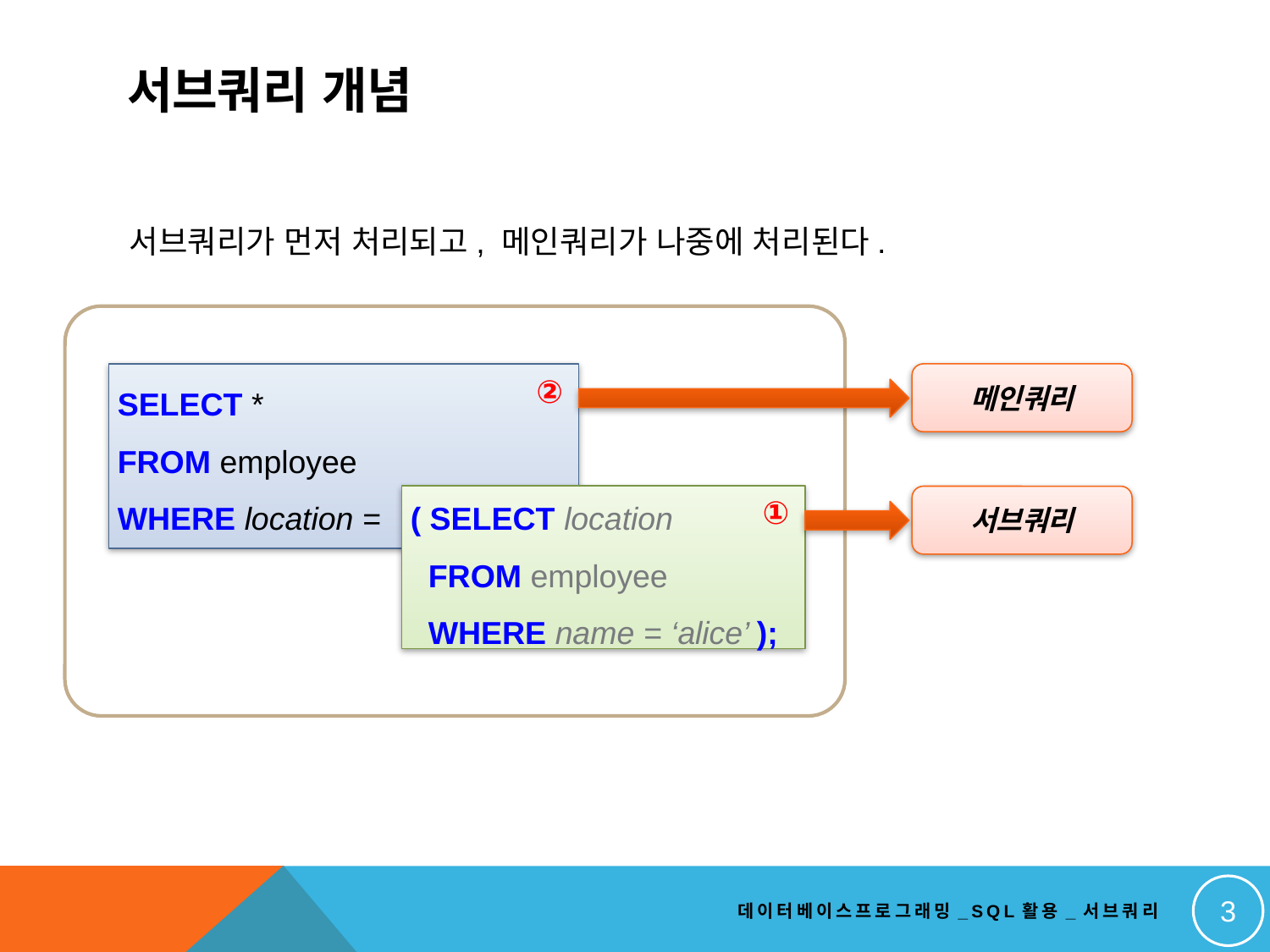

# 서브쿼리 개념
서브쿼리가 먼저 처리되고, 메인쿼리가 나중에 처리된다.

SELECT *
FROM employee
WHERE location =

메인쿼리
②

( SELECT location
  FROM employee
  WHERE name = ‘alice’ );

①
서브쿼리

3
데이터베이스프로그래밍_SQL활용_서브쿼리